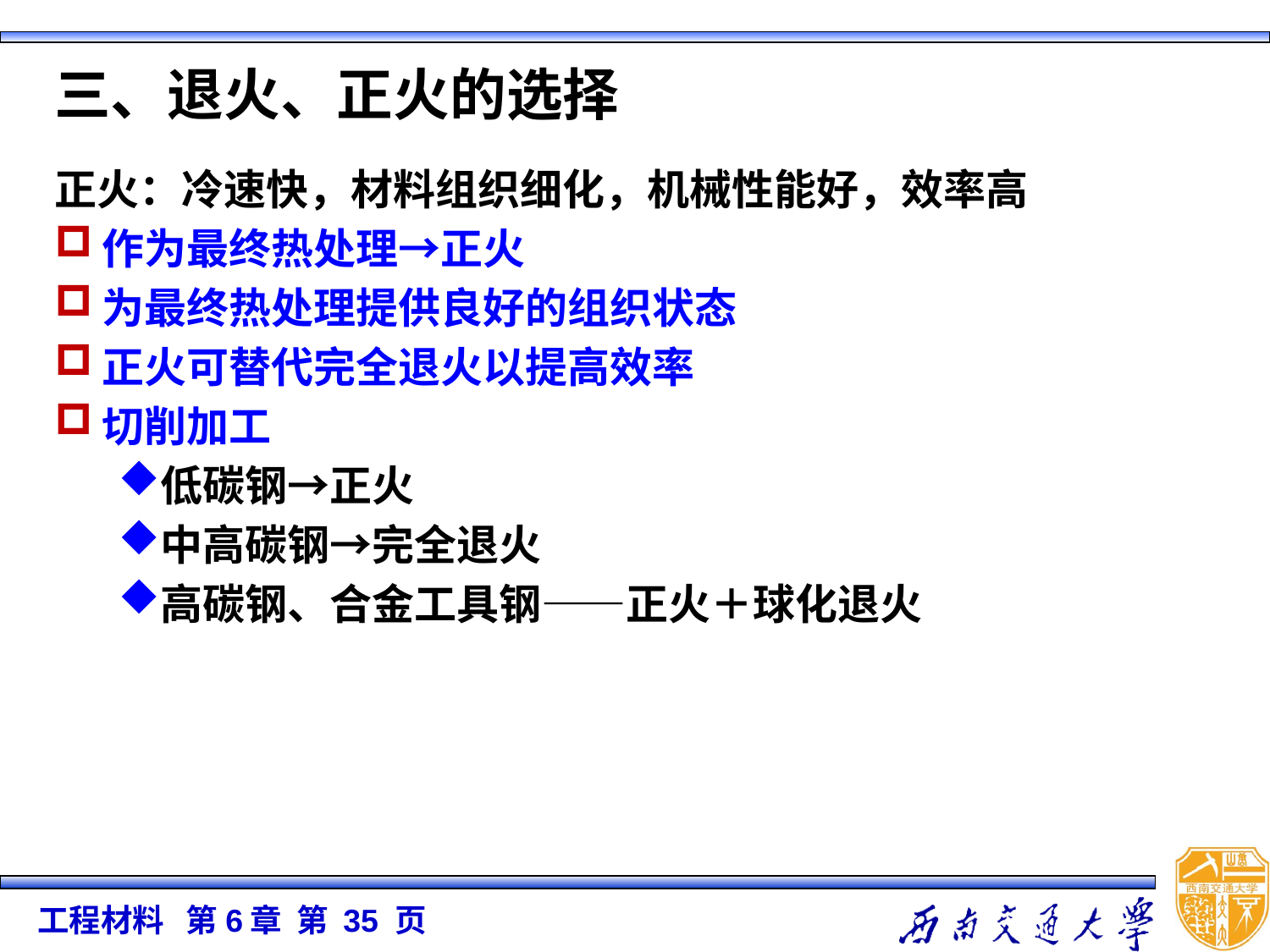

# 三、退火、正火的选择
正火：冷速快，材料组织细化，机械性能好，效率高
作为最终热处理→正火
为最终热处理提供良好的组织状态
正火可替代完全退火以提高效率
切削加工
低碳钢→正火
中高碳钢→完全退火
高碳钢、合金工具钢——正火＋球化退火